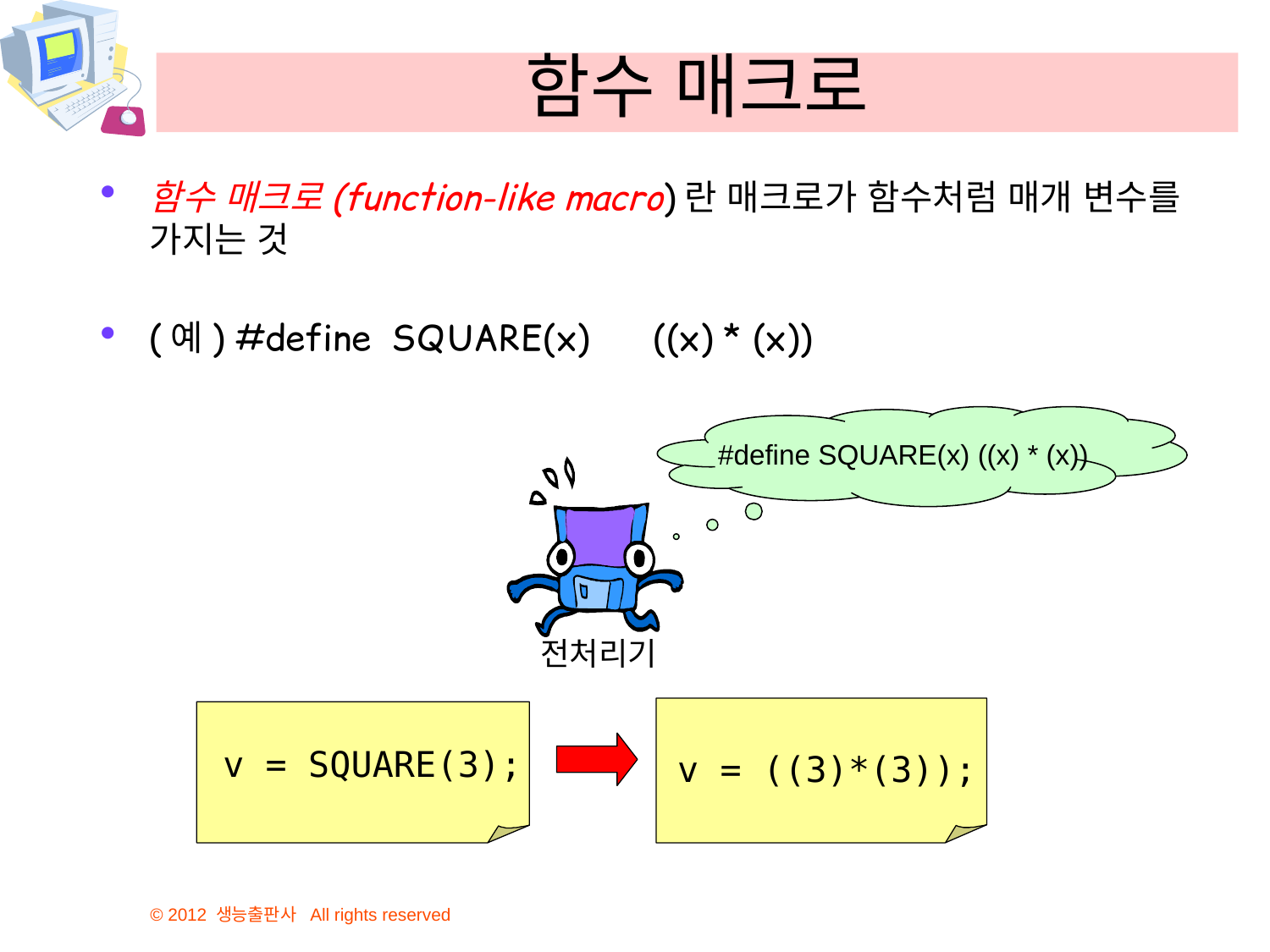

# 함수 매크로
함수 매크로(function-like macro)란 매크로가 함수처럼 매개 변수를 가지는 것

(예) #define  SQUARE(x)      ((x) * (x))

#define SQUARE(x) ((x) * (x))

전처리기

v = ((3)*(3));

v = SQUARE(3);